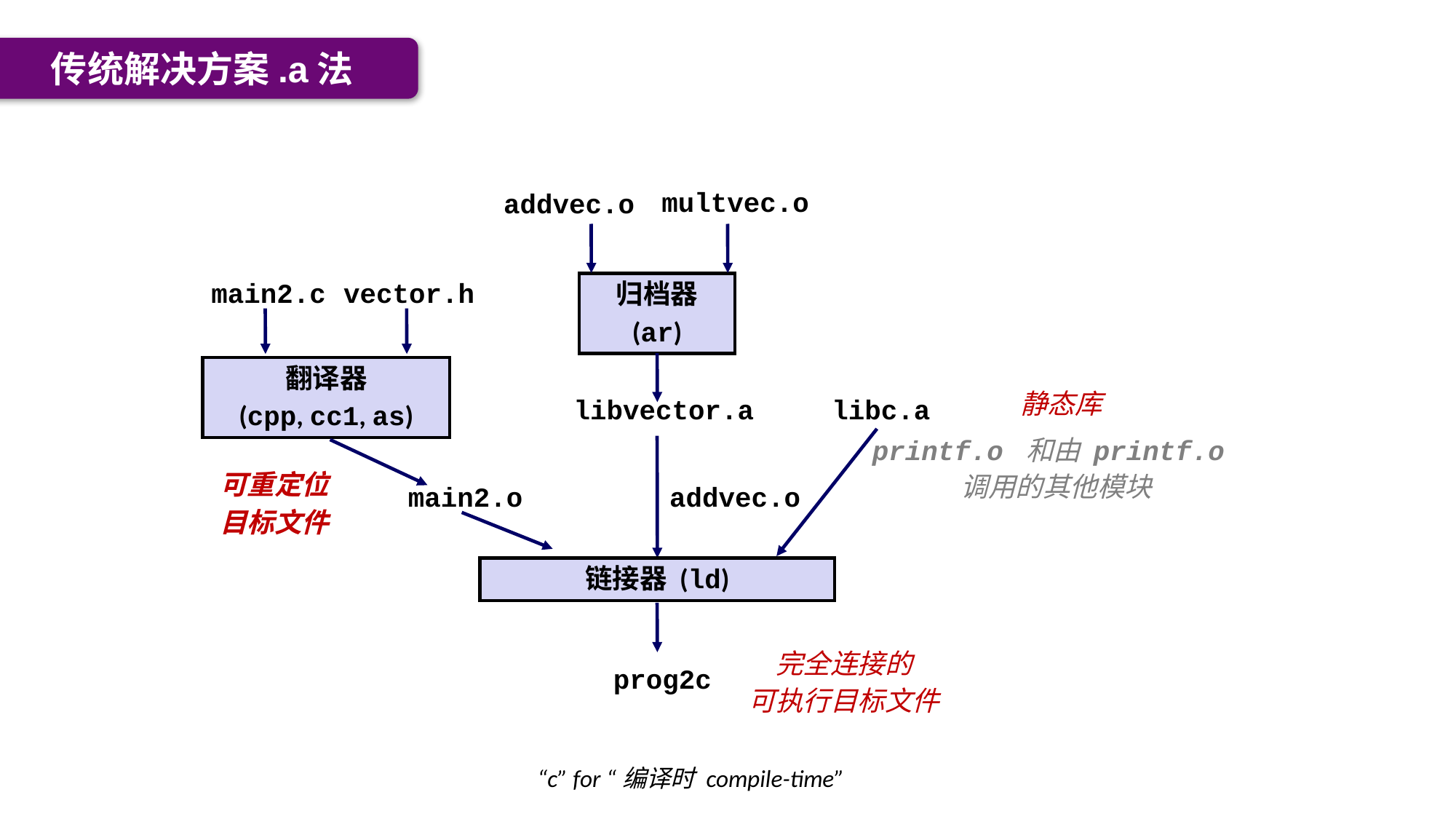

传统解决方案.a法
multvec.o
addvec.o

main2.c
vector.h
归档器
(ar)

翻译器
(cpp, cc1, as)
静态库
libvector.a
libc.a

printf.o 和由 printf.o
调用的其他模块

可重定位
目标文件
main2.o
addvec.o

链接器 (ld)

完全连接的
可执行目标文件
prog2c
“c” for “编译时 compile-time”